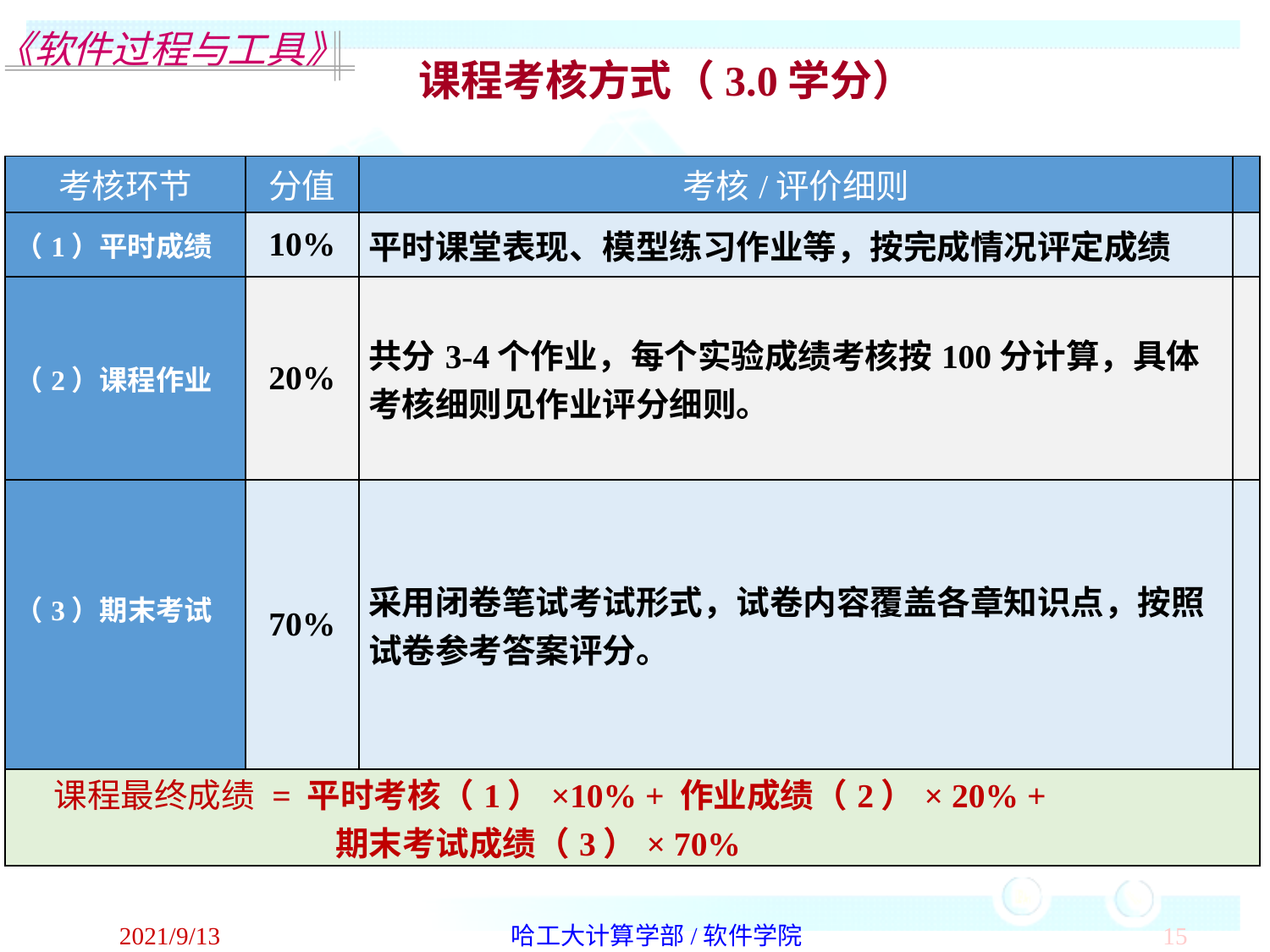

课程考核方式（3.0学分）
| 考核环节 | 分值 | 考核/评价细则 |  |
| --- | --- | --- | --- |
| （1）平时成绩 | 10% | 平时课堂表现、模型练习作业等，按完成情况评定成绩 |  |
| （2）课程作业 | 20% | 共分3-4个作业，每个实验成绩考核按100分计算，具体考核细则见作业评分细则。 |  |
| （3）期末考试 | 70% | 采用闭卷笔试考试形式，试卷内容覆盖各章知识点，按照试卷参考答案评分。 |  |
| 课程最终成绩 = 平时考核（1）×10% + 作业成绩（2）× 20% + 期末考试成绩（3）× 70% |  |  |  |